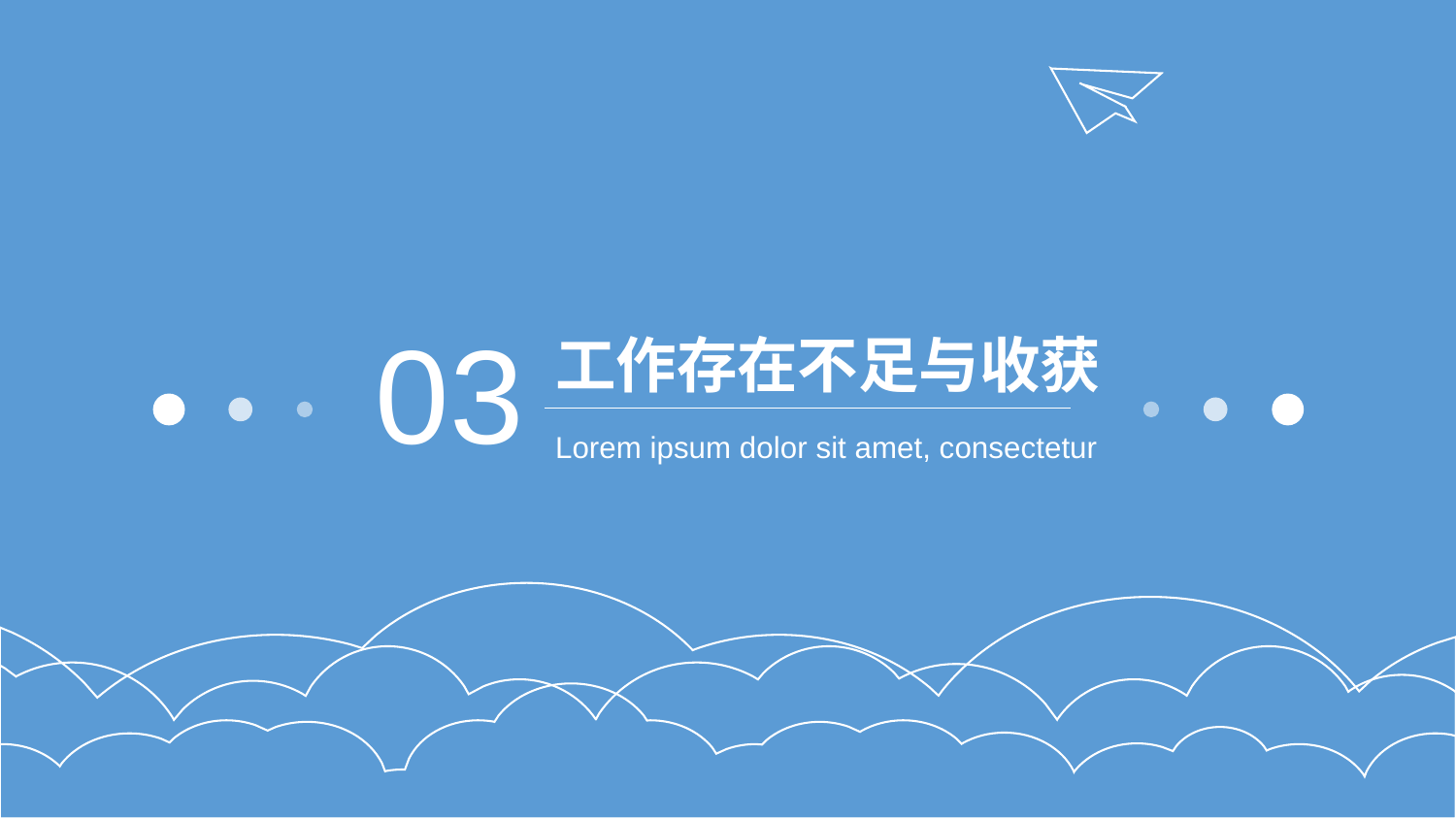

03
工作存在不足与收获
Lorem ipsum dolor sit amet, consectetur